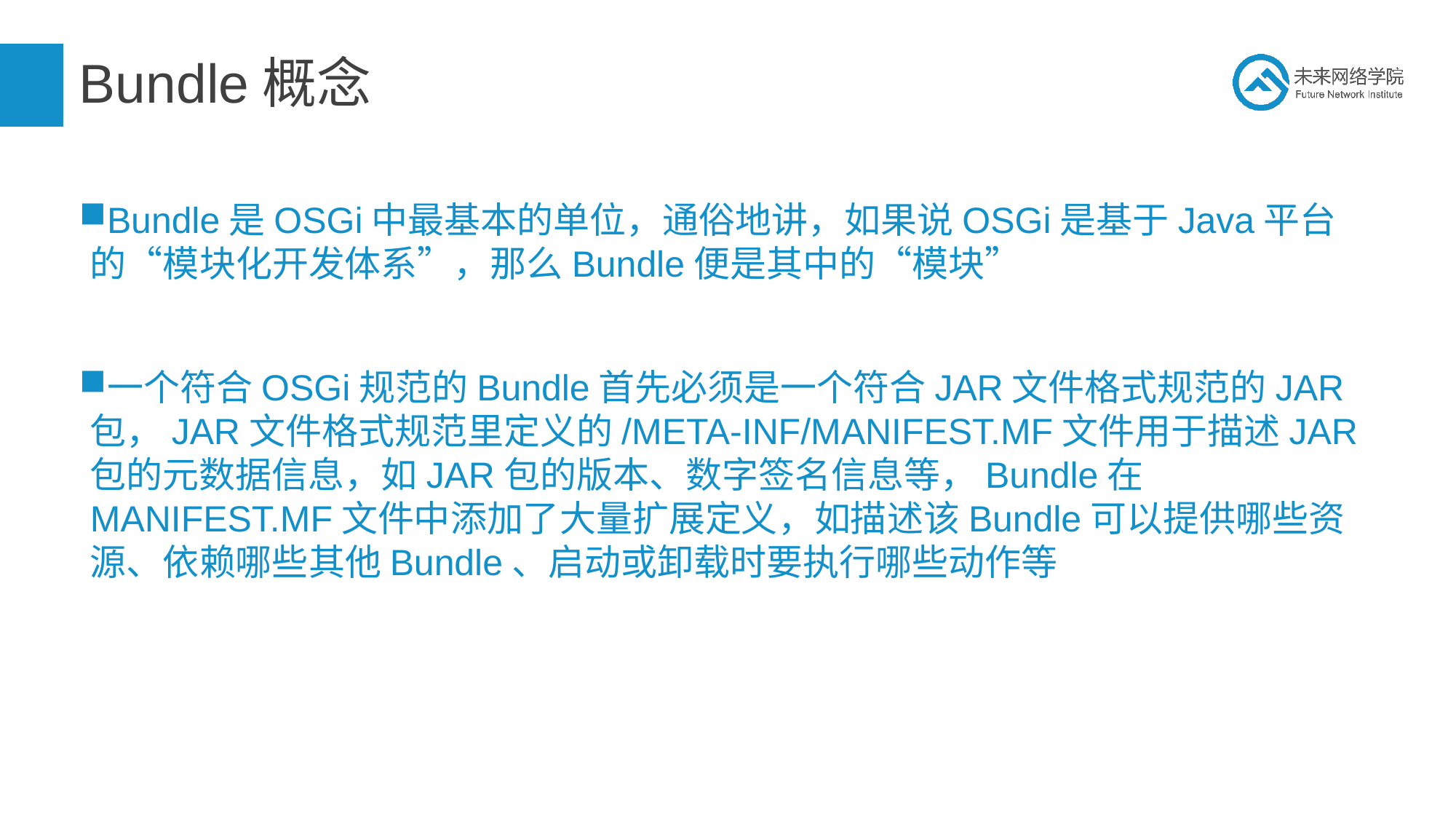

# Bundle概念
Bundle是OSGi中最基本的单位，通俗地讲，如果说OSGi是基于Java平台的“模块化开发体系”，那么Bundle便是其中的“模块”

一个符合OSGi规范的Bundle首先必须是一个符合JAR文件格式规范的JAR包，JAR文件格式规范里定义的/META-INF/MANIFEST.MF文件用于描述JAR包的元数据信息，如JAR包的版本、数字签名信息等，Bundle在MANIFEST.MF文件中添加了大量扩展定义，如描述该Bundle可以提供哪些资源、依赖哪些其他Bundle、启动或卸载时要执行哪些动作等